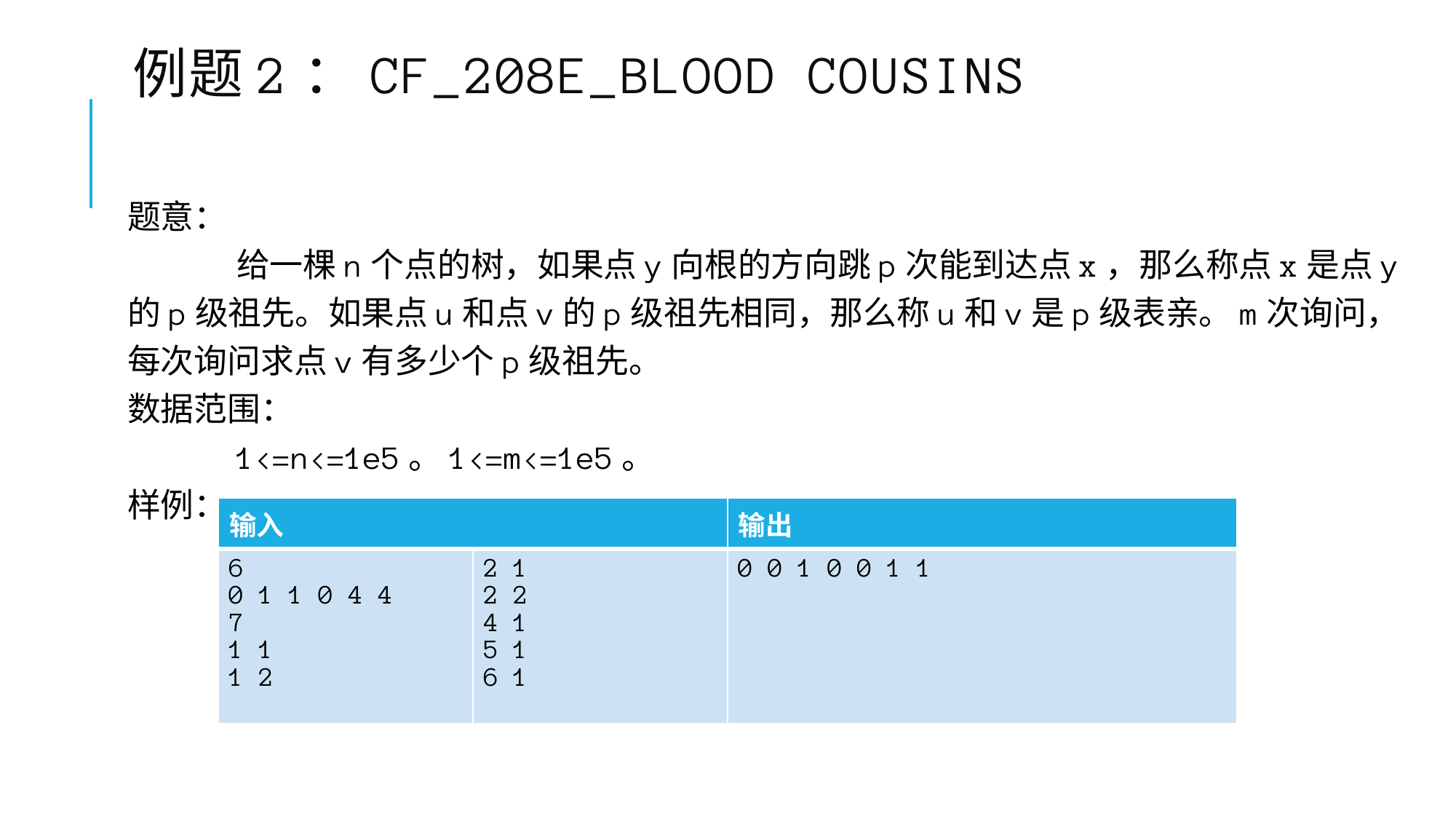

# 例题2：cF_208E_Blood Cousins
题意：
	给一棵n个点的树，如果点y向根的方向跳p次能到达点x，那么称点x是点y的p级祖先。如果点u和点v的p级祖先相同，那么称u和v是p级表亲。m次询问，每次询问求点v有多少个p级祖先。
数据范围：
	1<=n<=1e5。1<=m<=1e5。
样例：

| 输入 |  | 输出 |
| --- | --- | --- |
| 6 0 1 1 0 4 4 7 1 1 1 2 | 2 1 2 2 4 1 5 1 6 1 | 0 0 1 0 0 1 1 |